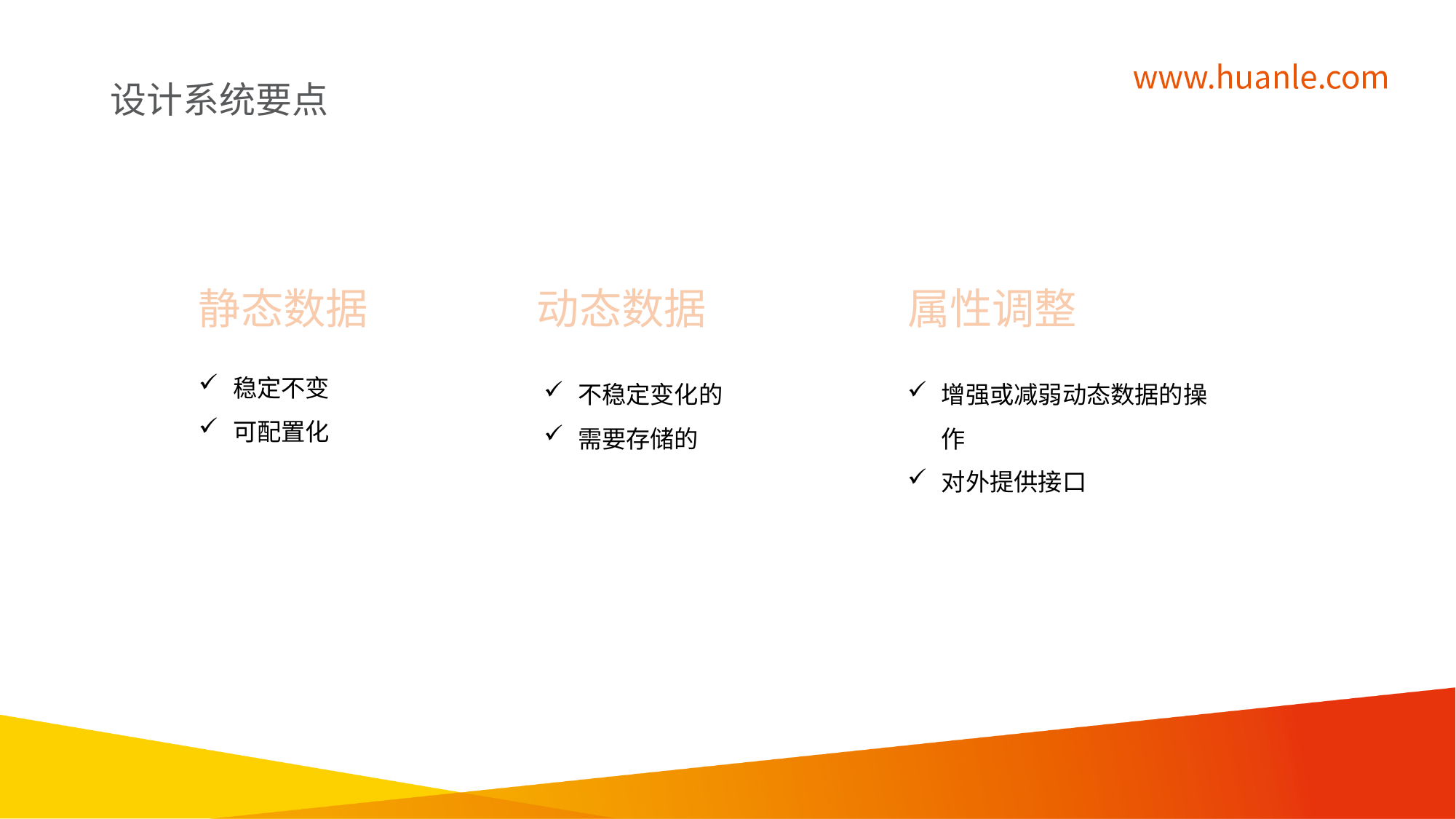

设计系统要点
静态数据
动态数据
属性调整
稳定不变
可配置化

不稳定变化的
需要存储的
增强或减弱动态数据的操作
对外提供接口